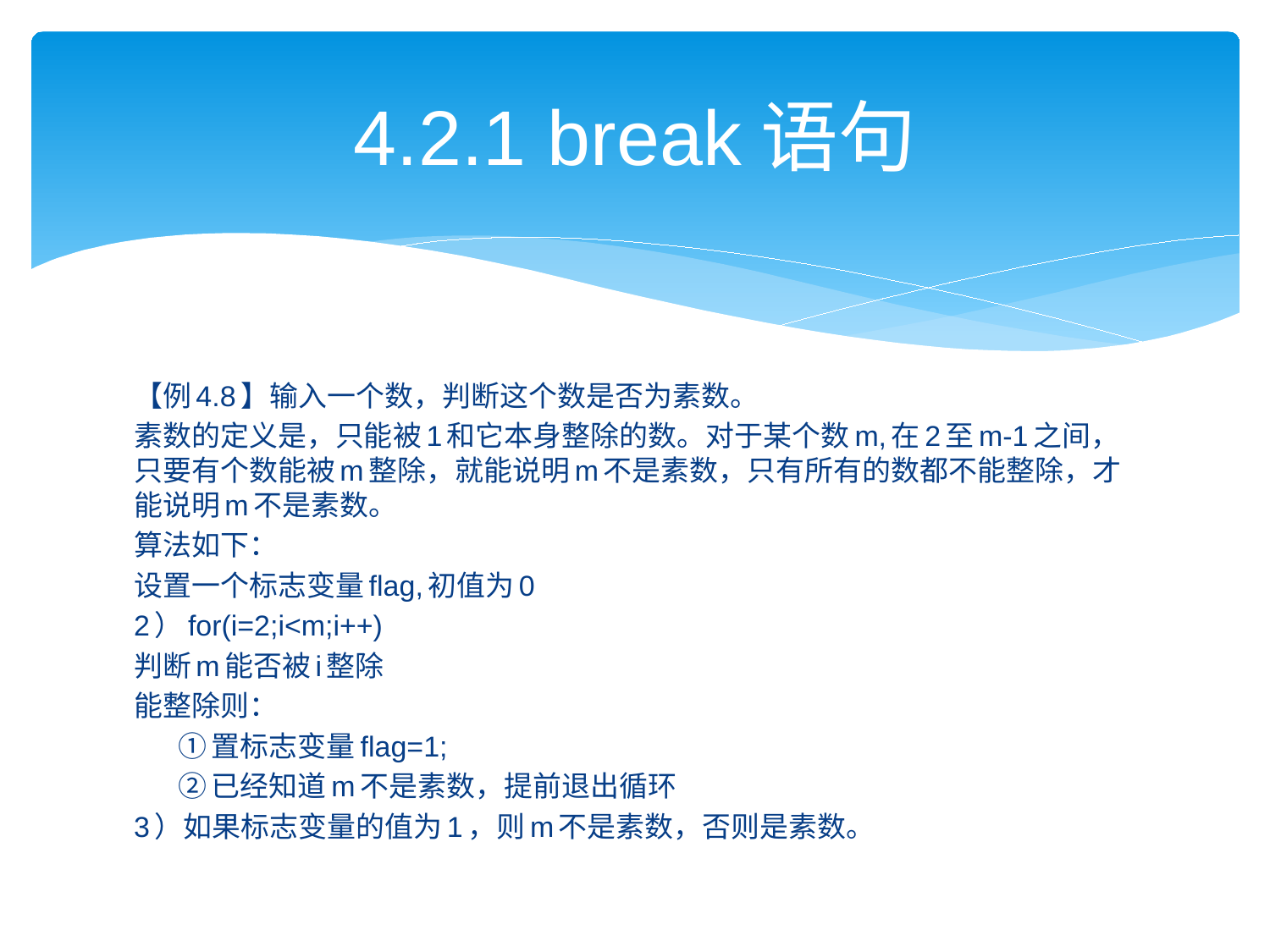

# 4.2.1 break语句
【例4.8】输入一个数，判断这个数是否为素数。
素数的定义是，只能被1和它本身整除的数。对于某个数m,在2至m-1之间，只要有个数能被m整除，就能说明m不是素数，只有所有的数都不能整除，才能说明m不是素数。
算法如下：
设置一个标志变量flag,初值为0
2）for(i=2;i<m;i++)
判断m能否被i整除
能整除则：
       ①置标志变量flag=1;
       ②已经知道m不是素数，提前退出循环
3）如果标志变量的值为1，则m不是素数，否则是素数。